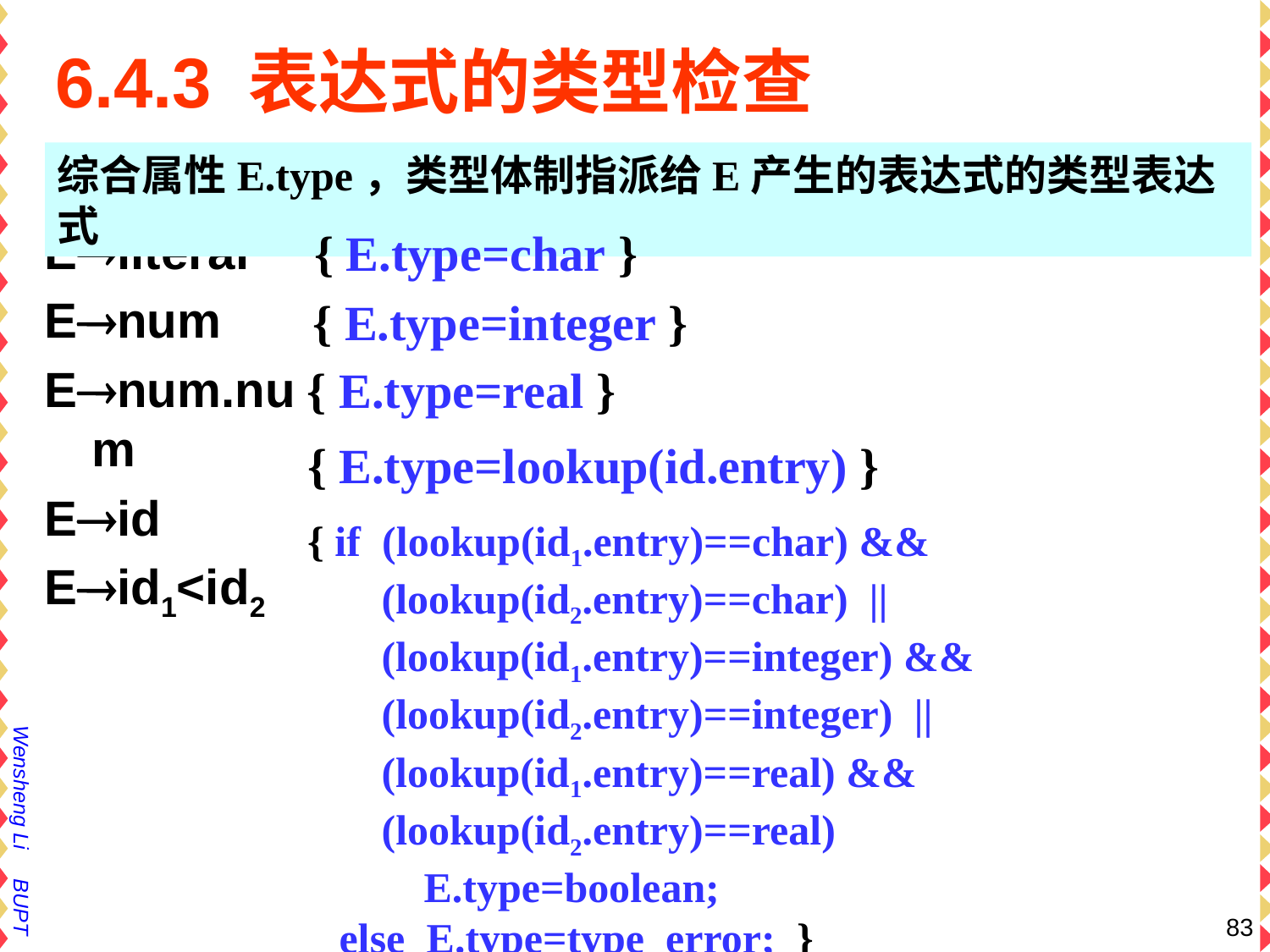

# 6.4.3 表达式的类型检查
综合属性E.type，类型体制指派给E产生的表达式的类型表达式
E→literal
E→num
E→num.num
E→id
E→id1<id2
{ E.type=char }
{ E.type=integer }
{ E.type=real }
{ E.type=lookup(id.entry) }
{ if  (lookup(id1.entry)==char) &&
       (lookup(id2.entry)==char)  ||
       (lookup(id1.entry)==integer) &&
       (lookup(id2.entry)==integer)  ||
       (lookup(id1.entry)==real) &&
       (lookup(id2.entry)==real)
           E.type=boolean;
   else  E.type=type_error;  }
83